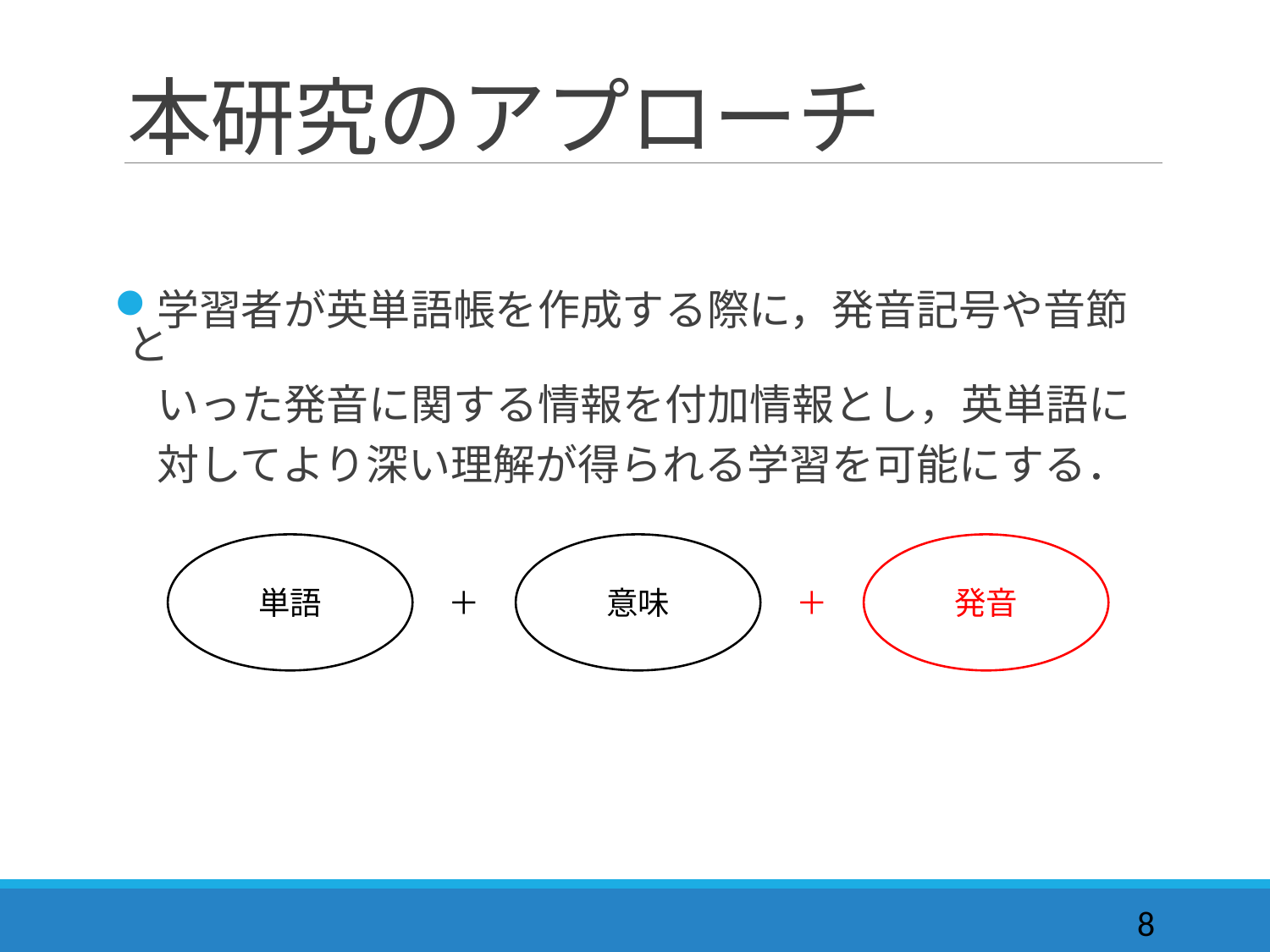

# 本研究のアプローチ

学習者が英単語帳を作成する際に，発音記号や音節と
　いった発音に関する情報を付加情報とし，英単語に
　対してより深い理解が得られる学習を可能にする．

意味
発音
単語
＋
＋
8